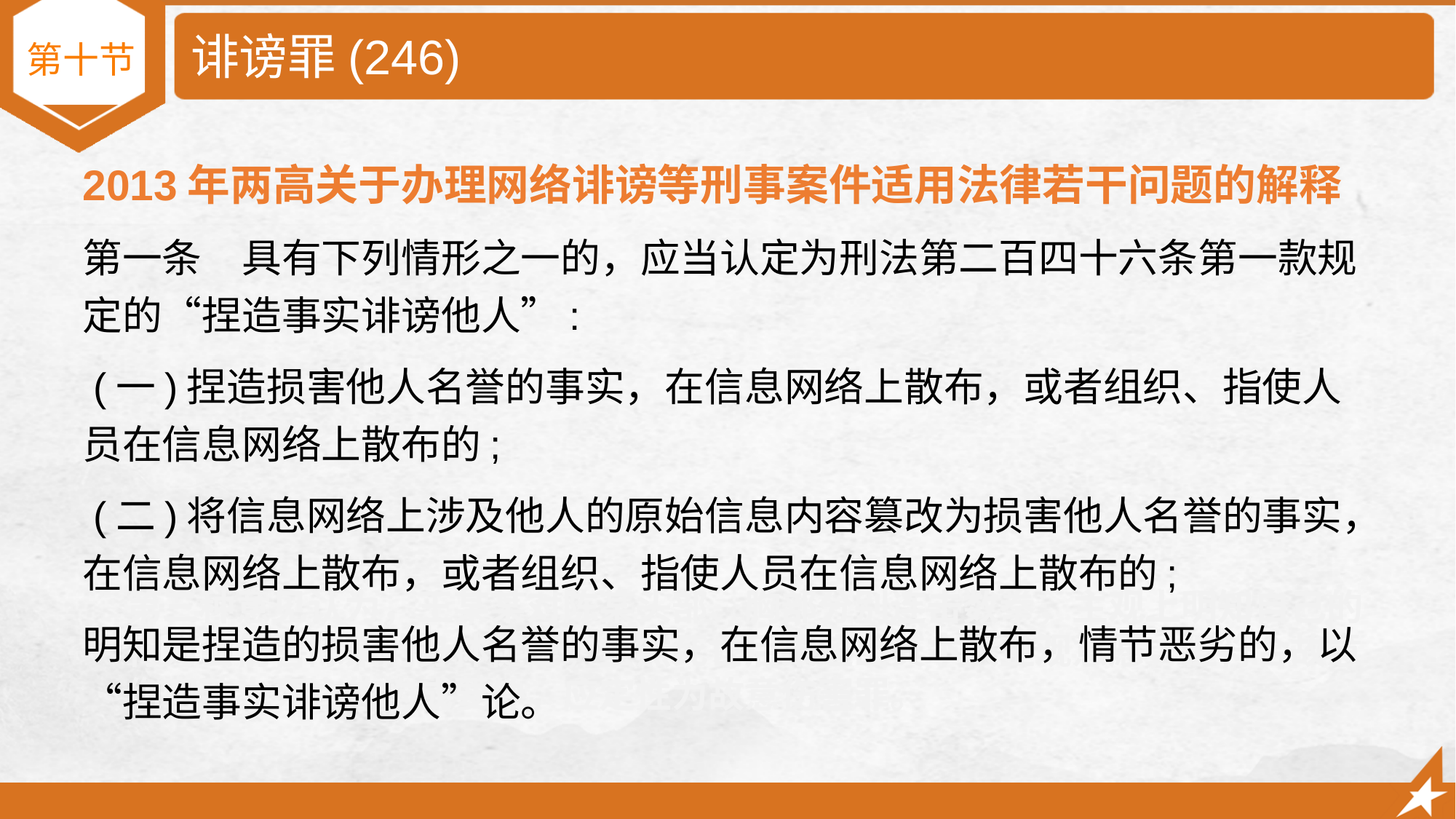

# 诽谤罪(246)
第十节
2013年两高关于办理网络诽谤等刑事案件适用法律若干问题的解释
第一条　具有下列情形之一的，应当认定为刑法第二百四十六条第一款规定的“捏造事实诽谤他人”:
 (一)捏造损害他人名誉的事实，在信息网络上散布，或者组织、指使人员在信息网络上散布的;
 (二)将信息网络上涉及他人的原始信息内容篡改为损害他人名誉的事实，在信息网络上散布，或者组织、指使人员在信息网络上散布的;
明知是捏造的损害他人名誉的事实，在信息网络上散布，情节恶劣的，以“捏造事实诽谤他人”论。
第三种意见认为，王某某对陈某头部、胸部分别连击数拳，主观上明知自己的行为会伤害陈某的身体健康，虽然死亡后果超出其本人主观意愿，但符合故意伤害致人死亡的构成要件，应定性为故意伤害罪。